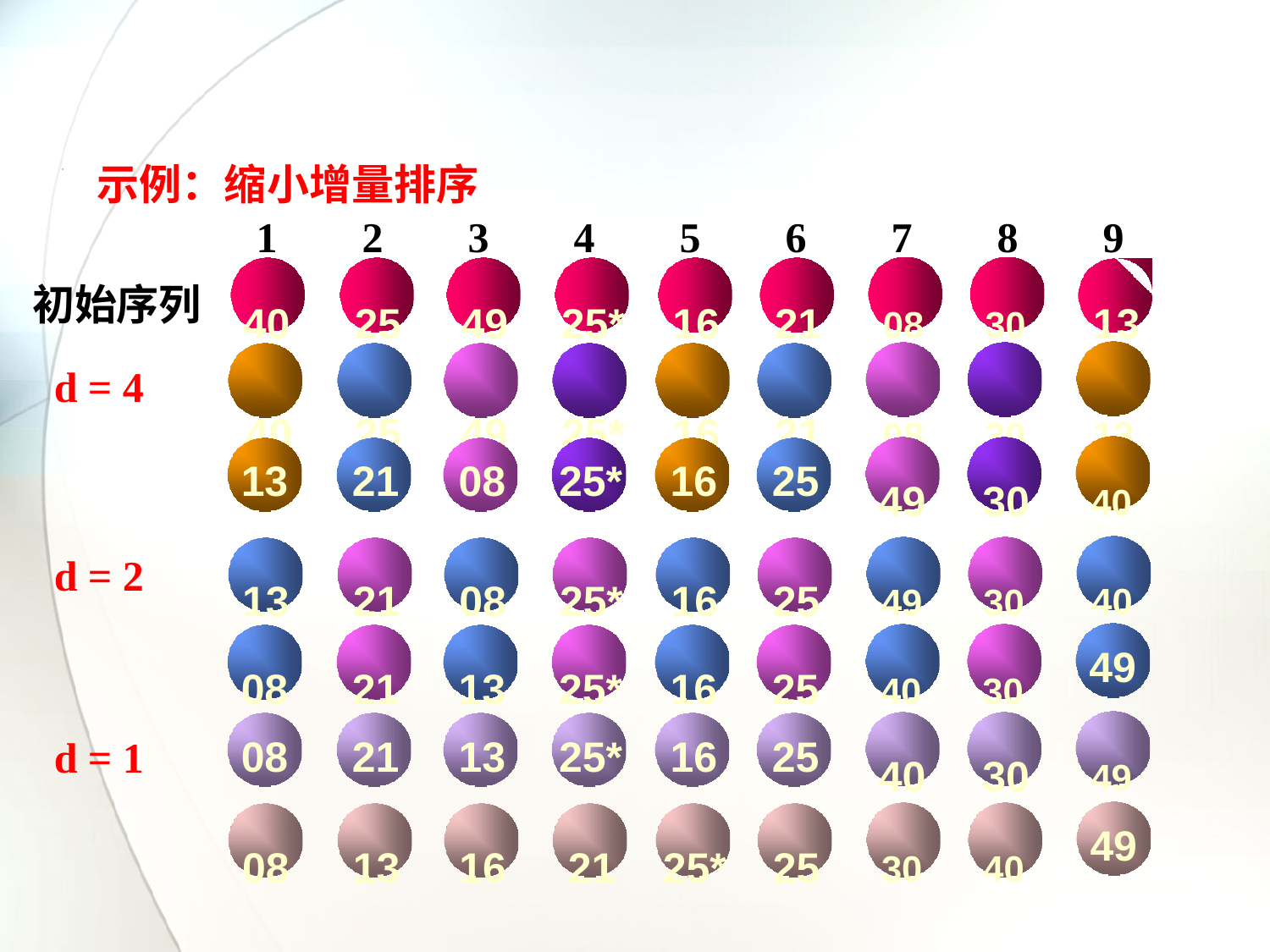

#
示例：缩小增量排序

1	2	3	4	5	6	7	8	9
40	25	49	25*	16	21	08	30	13
40	25	49	25*	16	21	08	30	13

初始序列
d = 4

49	30	40
13	21	08	25*	16	25

d = 2
13	21	08	25*	16	25	49	30	40

49
08	21	13	25*	16	25	40	30

40	30	49
08	21	13	25*	16	25
d = 1

49
08	13	16	21	25*	25	30	40